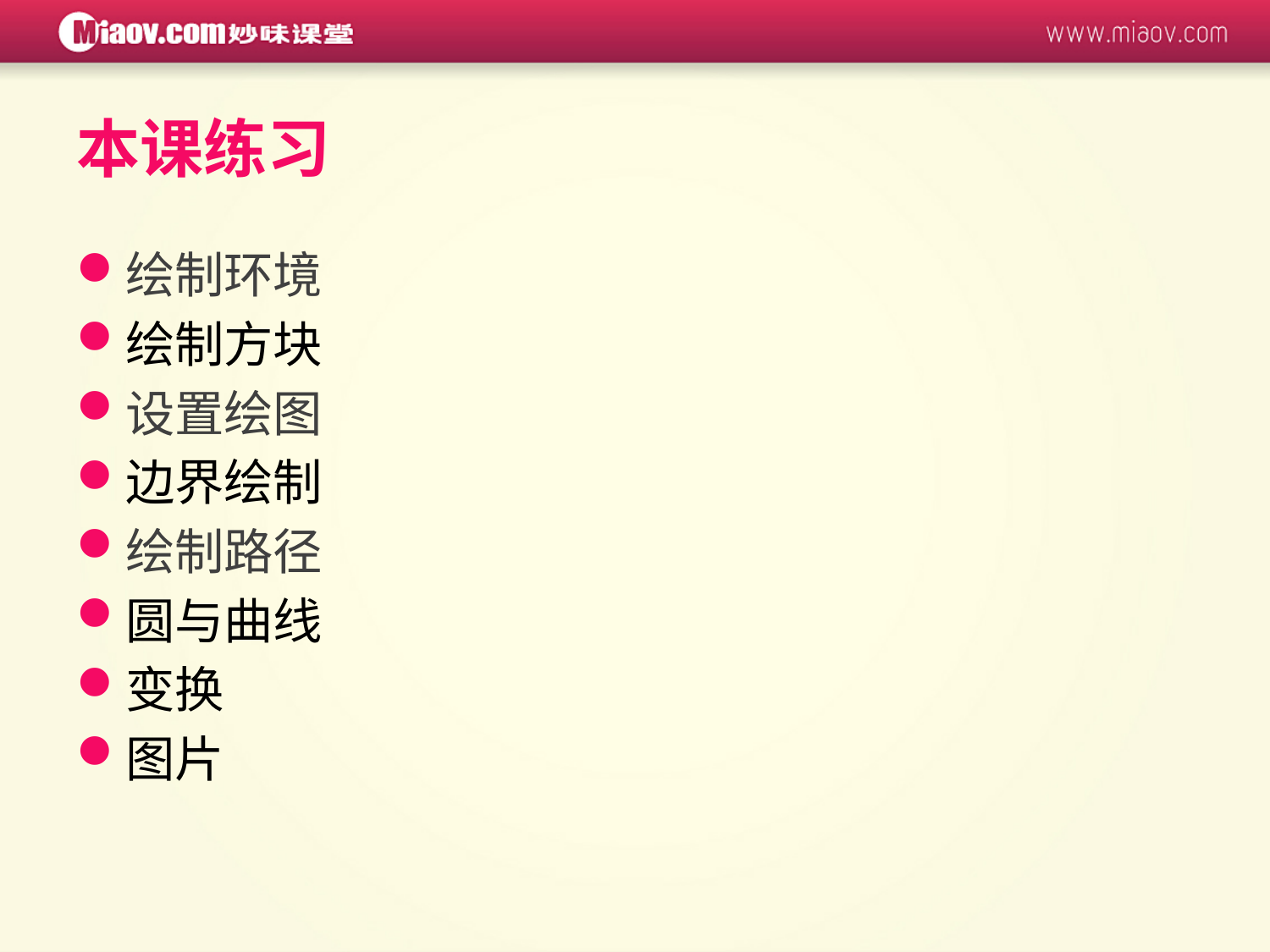

# 本课练习
绘制环境
绘制方块
设置绘图
边界绘制
绘制路径
圆与曲线
变换
图片